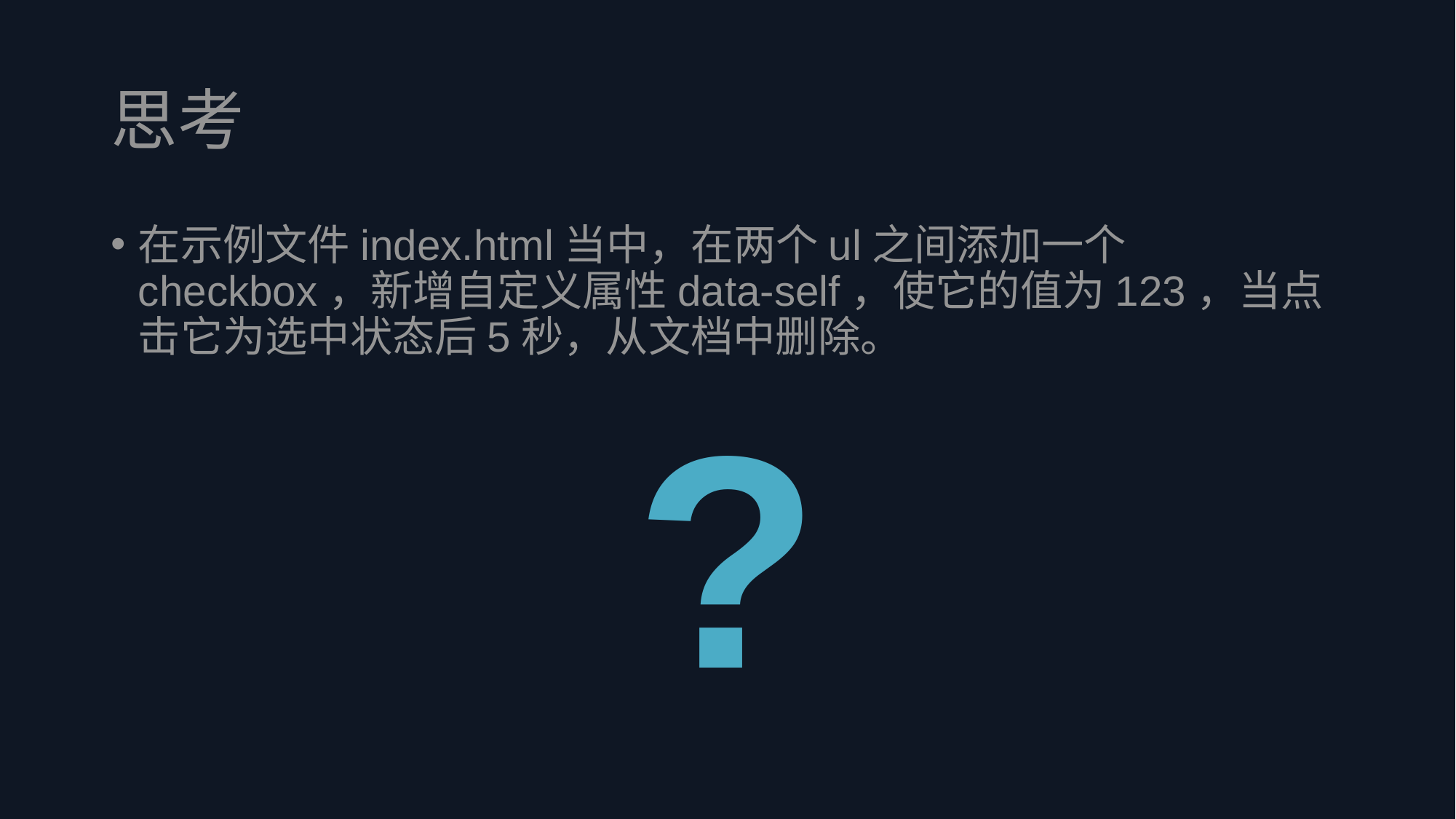

# 思考
在示例文件index.html当中，在两个ul之间添加一个checkbox，新增自定义属性data-self，使它的值为123，当点击它为选中状态后5秒，从文档中删除。
?